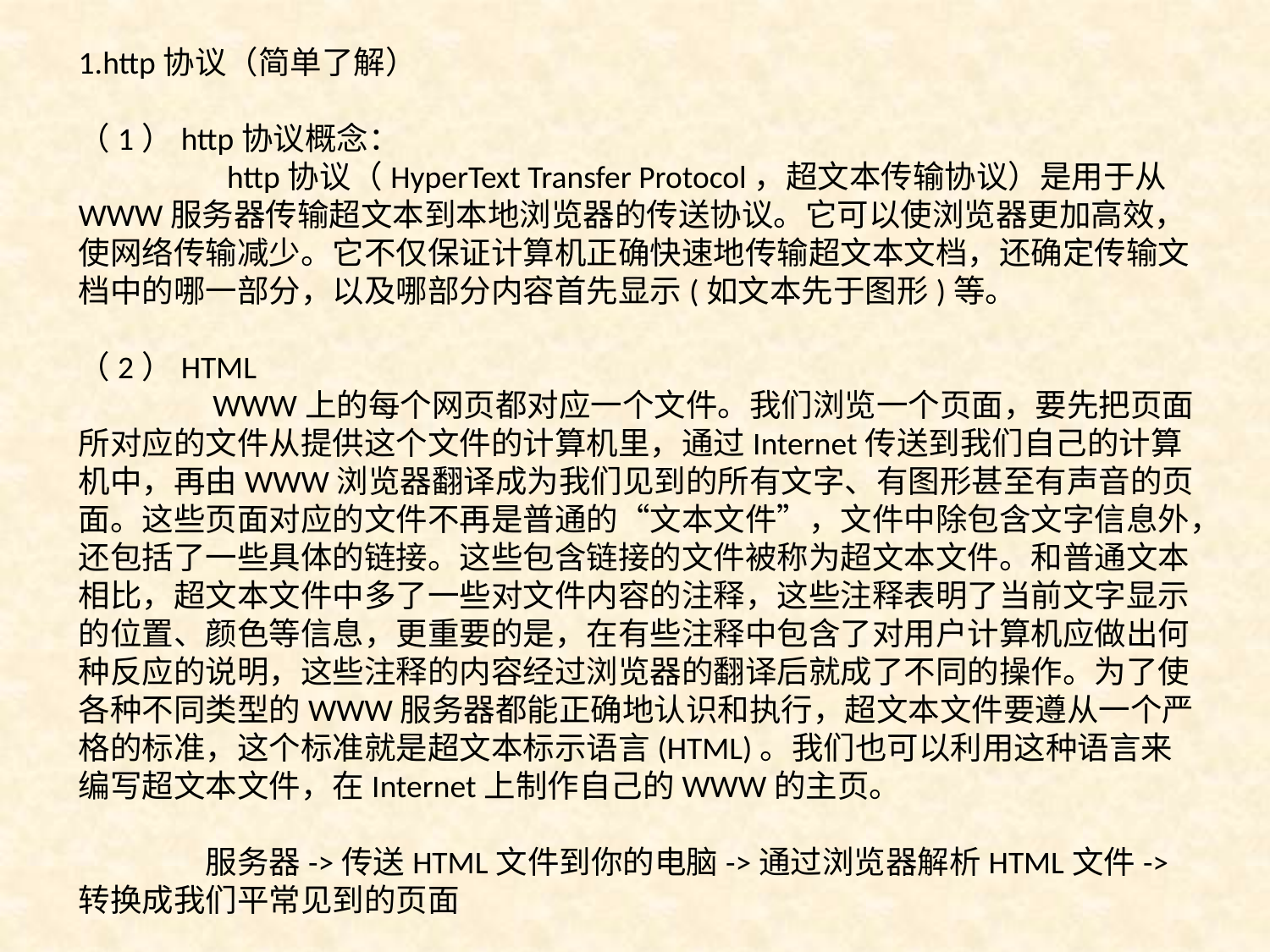

1.http协议（简单了解）

（1）http协议概念：
	   http协议（HyperText Transfer Protocol，超文本传输协议）是用于从WWW服务器传输超文本到本地浏览器的传送协议。它可以使浏览器更加高效，使网络传输减少。它不仅保证计算机正确快速地传输超文本文档，还确定传输文档中的哪一部分，以及哪部分内容首先显示(如文本先于图形)等。

（2）HTML
	 WWW上的每个网页都对应一个文件。我们浏览一个页面，要先把页面所对应的文件从提供这个文件的计算机里，通过Internet传送到我们自己的计算机中，再由WWW浏览器翻译成为我们见到的所有文字、有图形甚至有声音的页面。这些页面对应的文件不再是普通的“文本文件”，文件中除包含文字信息外，还包括了一些具体的链接。这些包含链接的文件被称为超文本文件。和普通文本相比，超文本文件中多了一些对文件内容的注释，这些注释表明了当前文字显示的位置、颜色等信息，更重要的是，在有些注释中包含了对用户计算机应做出何种反应的说明，这些注释的内容经过浏览器的翻译后就成了不同的操作。为了使各种不同类型的WWW服务器都能正确地认识和执行，超文本文件要遵从一个严格的标准，这个标准就是超文本标示语言(HTML)。我们也可以利用这种语言来编写超文本文件，在Internet上制作自己的WWW的主页。

	服务器->传送HTML文件到你的电脑->通过浏览器解析HTML文件->转换成我们平常见到的页面